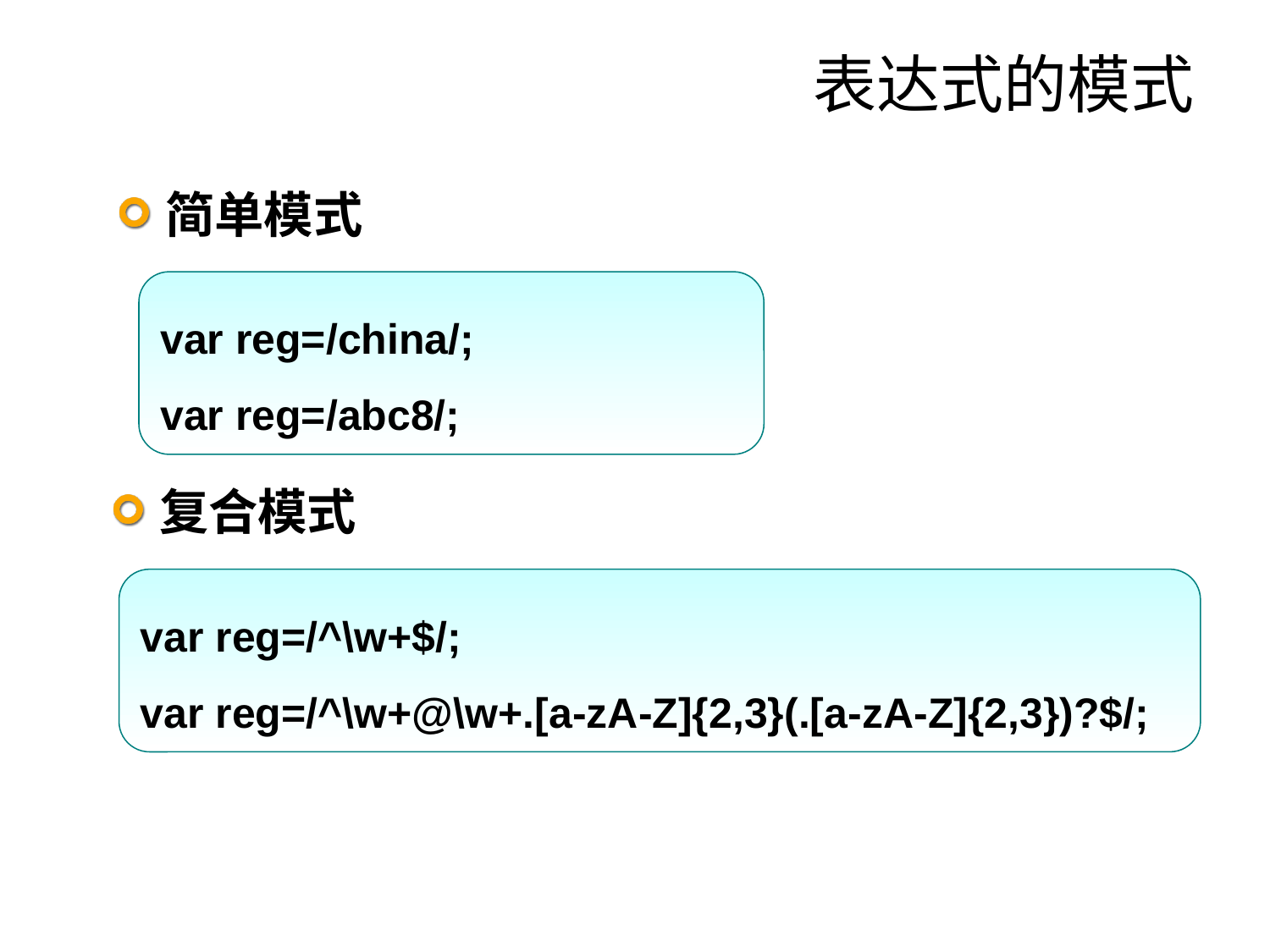

# 表达式的模式
简单模式
var reg=/china/;
var reg=/abc8/;
复合模式
var reg=/^\w+$/;
var reg=/^\w+@\w+.[a-zA-Z]{2,3}(.[a-zA-Z]{2,3})?$/;